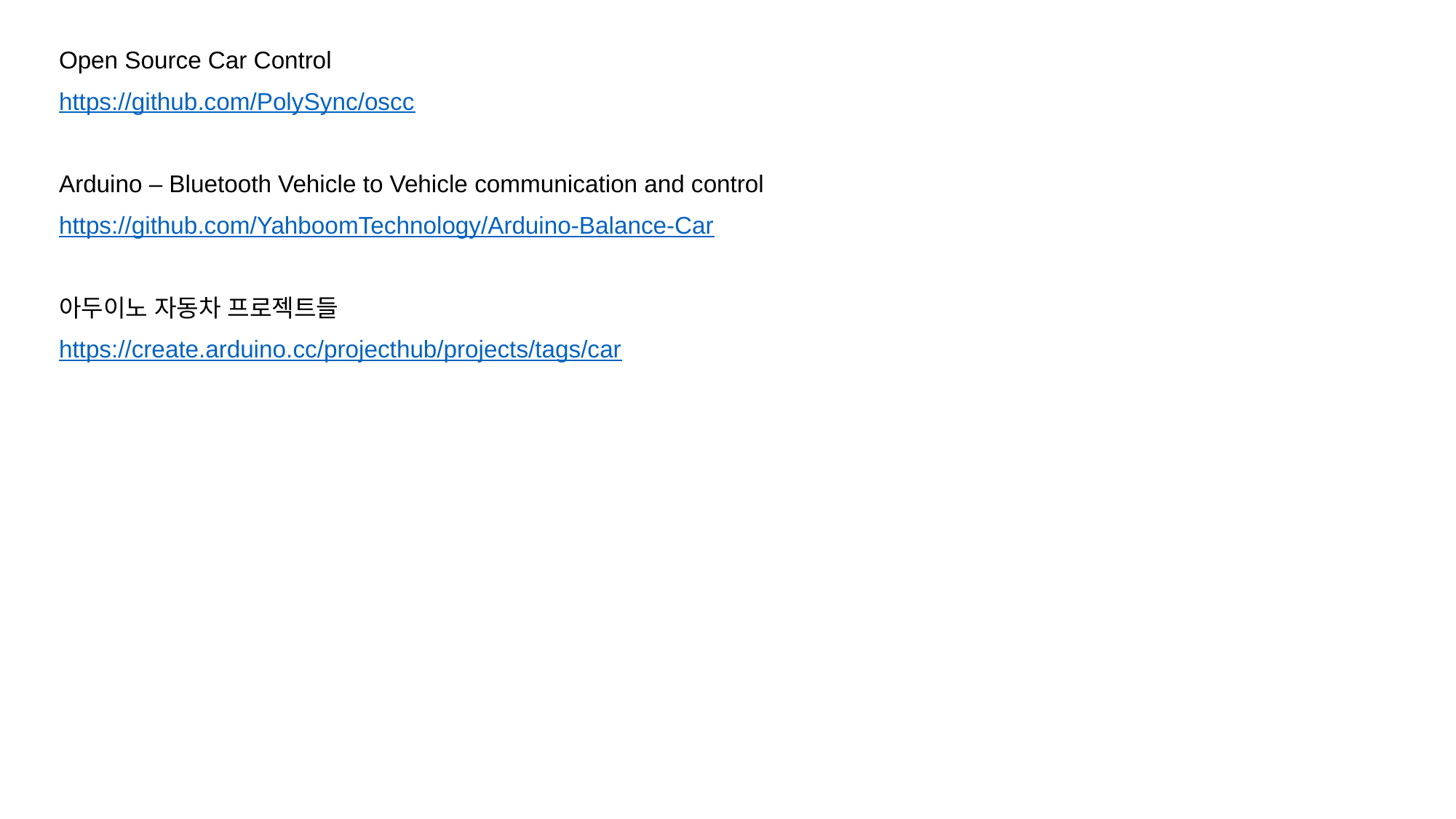

Open Source Car Control
https://github.com/PolySync/oscc

Arduino – Bluetooth Vehicle to Vehicle communication and control
https://github.com/YahboomTechnology/Arduino-Balance-Car

아두이노 자동차 프로젝트들
https://create.arduino.cc/projecthub/projects/tags/car